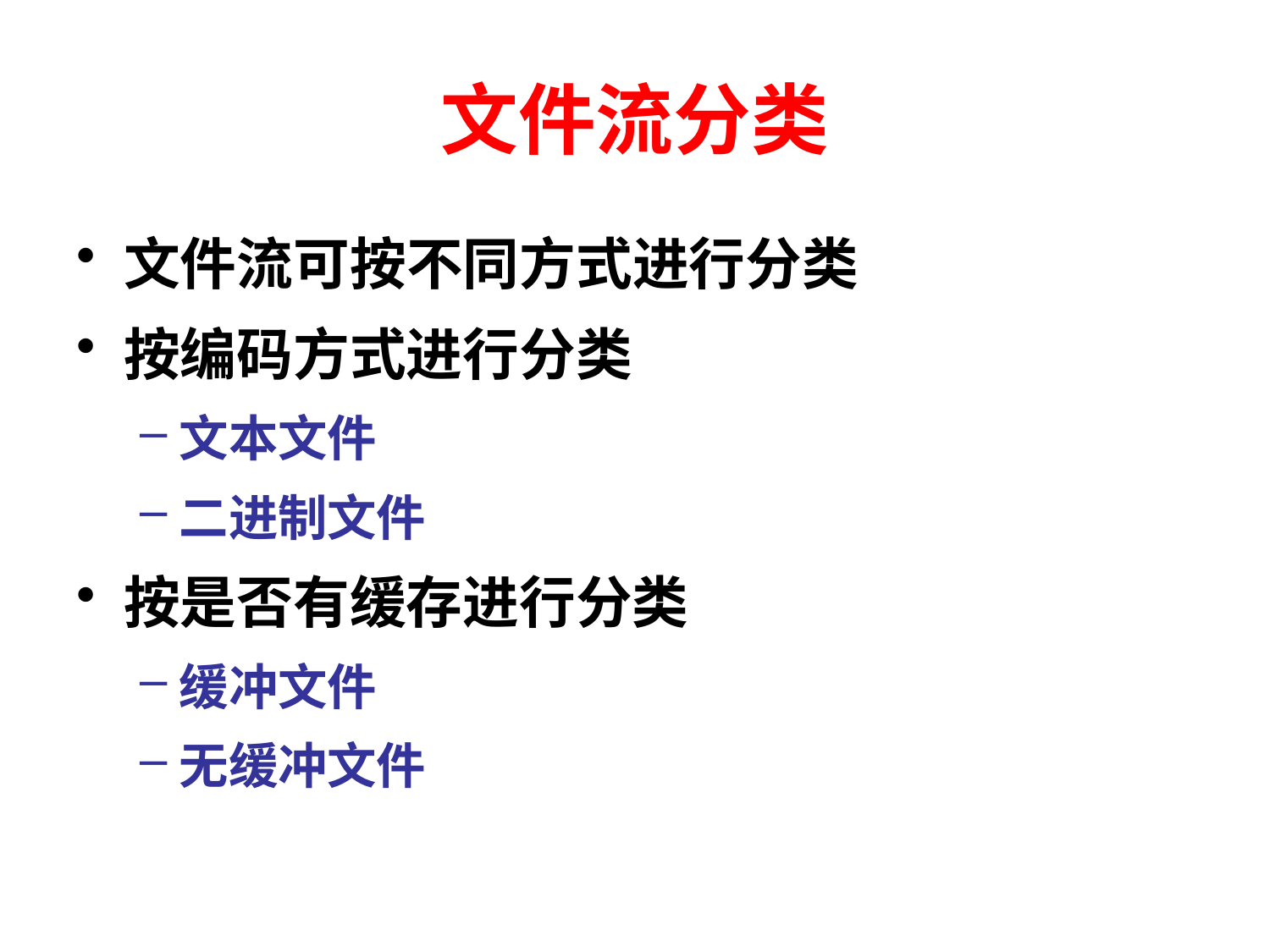

# 文件流分类
文件流可按不同方式进行分类
按编码方式进行分类
文本文件
二进制文件
按是否有缓存进行分类
缓冲文件
无缓冲文件